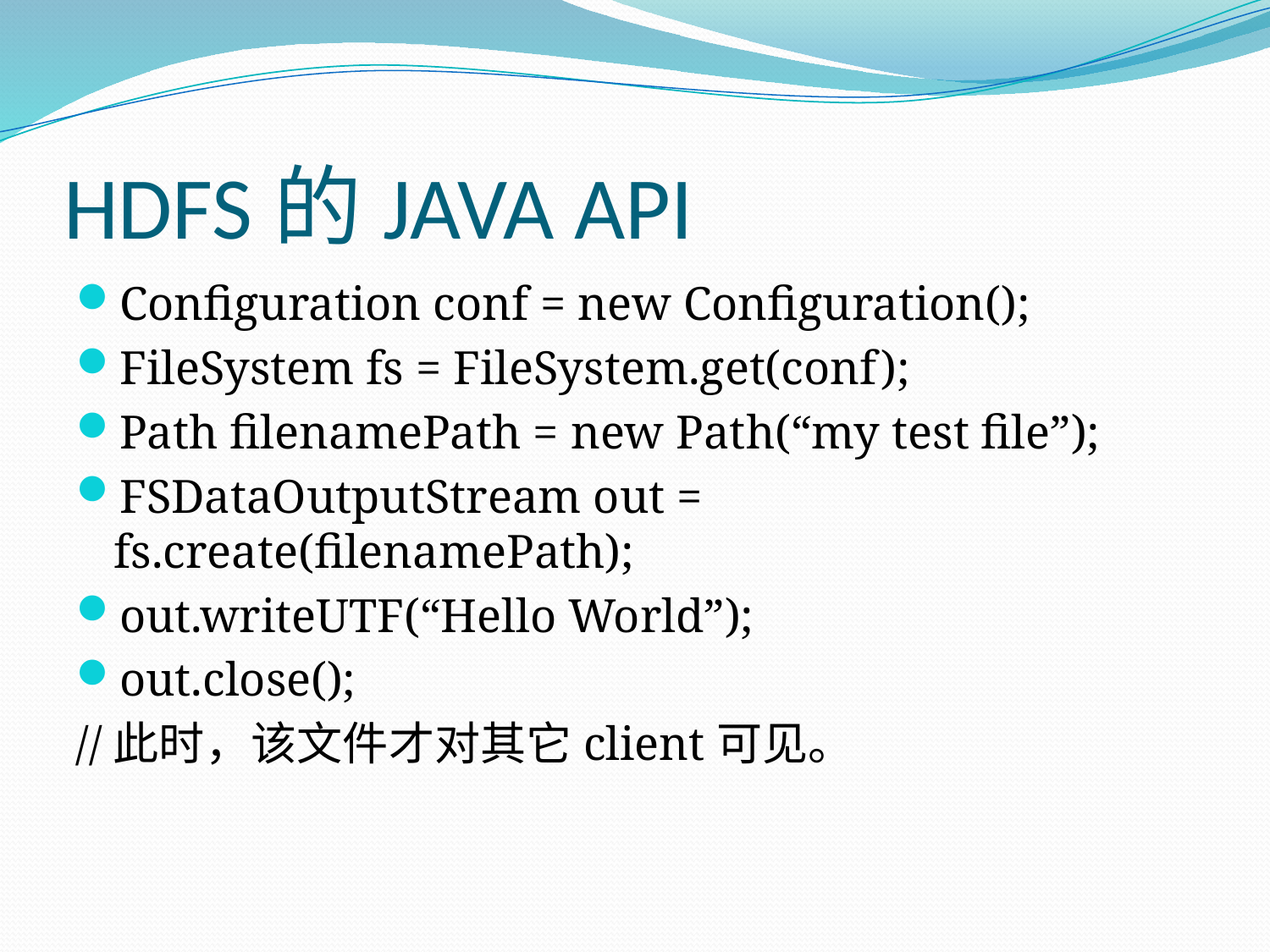

# HDFS的JAVA API
Configuration conf = new Configuration();
FileSystem fs = FileSystem.get(conf);
Path filenamePath = new Path(“my test file”);
FSDataOutputStream out = fs.create(filenamePath);
out.writeUTF(“Hello World”);
out.close();
//此时，该文件才对其它client可见。